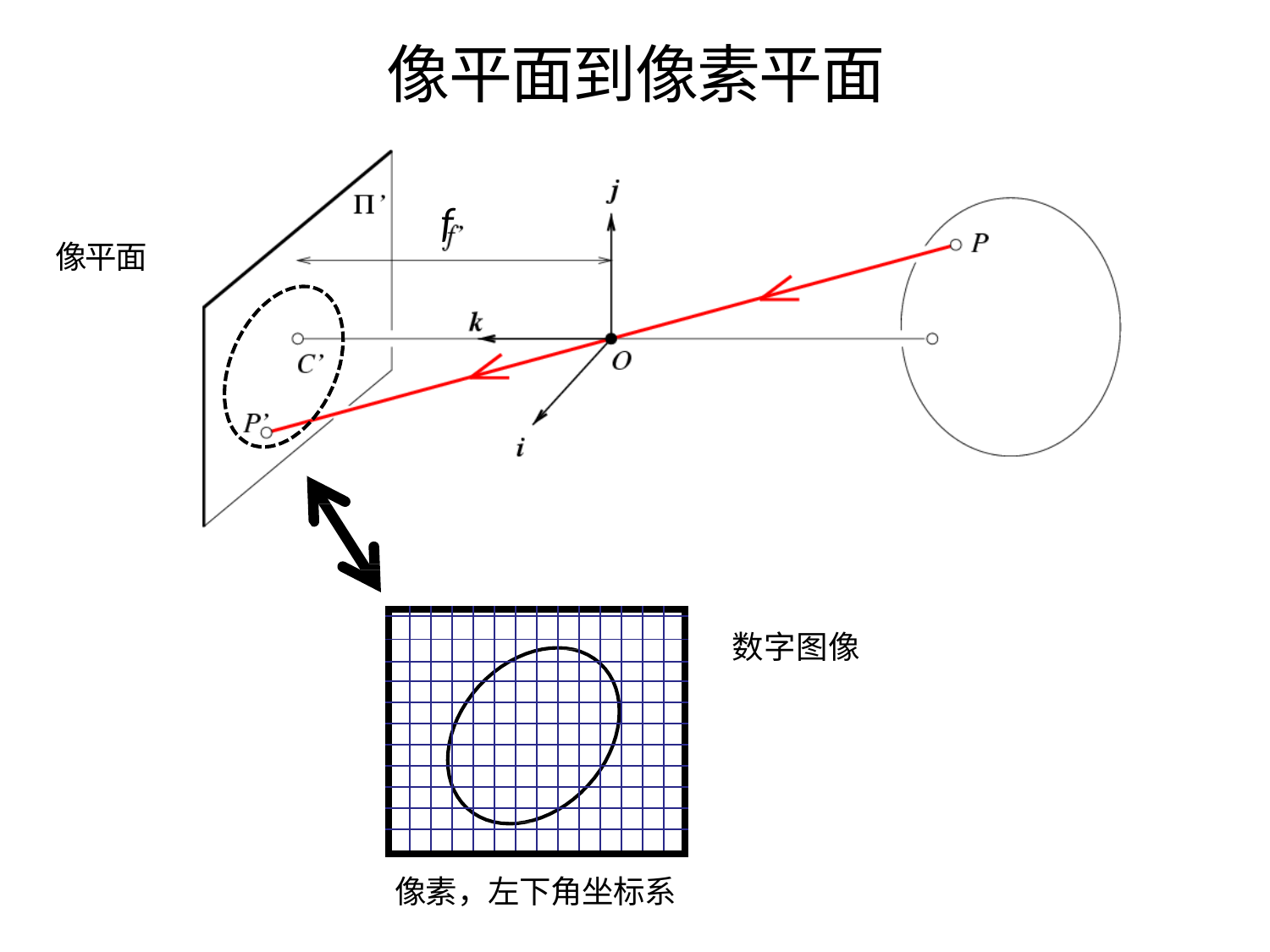

# 像平面到像素平面

f
像平面

|  |  |  |  |  |  |  |  |  |  |  |  |  |  |
| --- | --- | --- | --- | --- | --- | --- | --- | --- | --- | --- | --- | --- | --- |
|  |  |  |  |  |  |  |  |  |  |  |  |  |  |
|  |  |  |  |  |  |  |  |  |  |  |  |  |  |
|  |  |  |  |  |  |  |  |  |  |  |  |  |  |
|  |  |  |  |  |  |  |  |  |  |  |  |  |  |
|  |  |  |  |  |  |  |  |  |  |  |  |  |  |
|  |  |  |  |  |  |  |  |  |  |  |  |  |  |
|  |  |  |  |  |  |  |  |  |  |  |  |  |  |
|  |  |  |  |  |  |  |  |  |  |  |  |  |  |
|  |  |  |  |  |  |  |  |  |  |  |  |  |  |
|  |  |  |  |  |  |  |  |  |  |  |  |  |  |
|  |  |  |  |  |  |  |  |  |  |  |  |  |  |
数字图像

像素，左下角坐标系